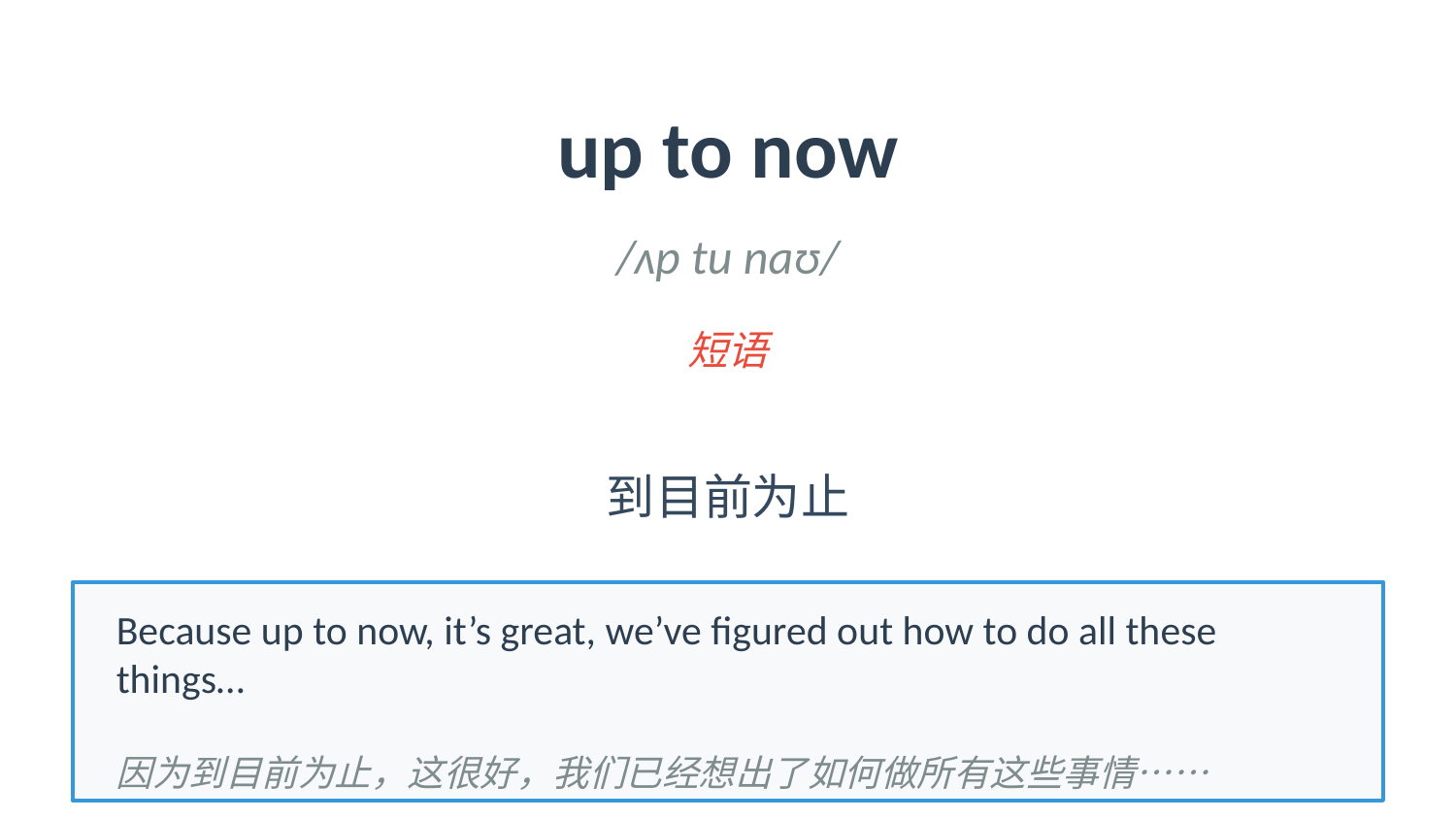

up to now
/ʌp tu naʊ/
短语
到目前为止

Because up to now, it’s great, we’ve figured out how to do all these things…

因为到目前为止，这很好，我们已经想出了如何做所有这些事情……